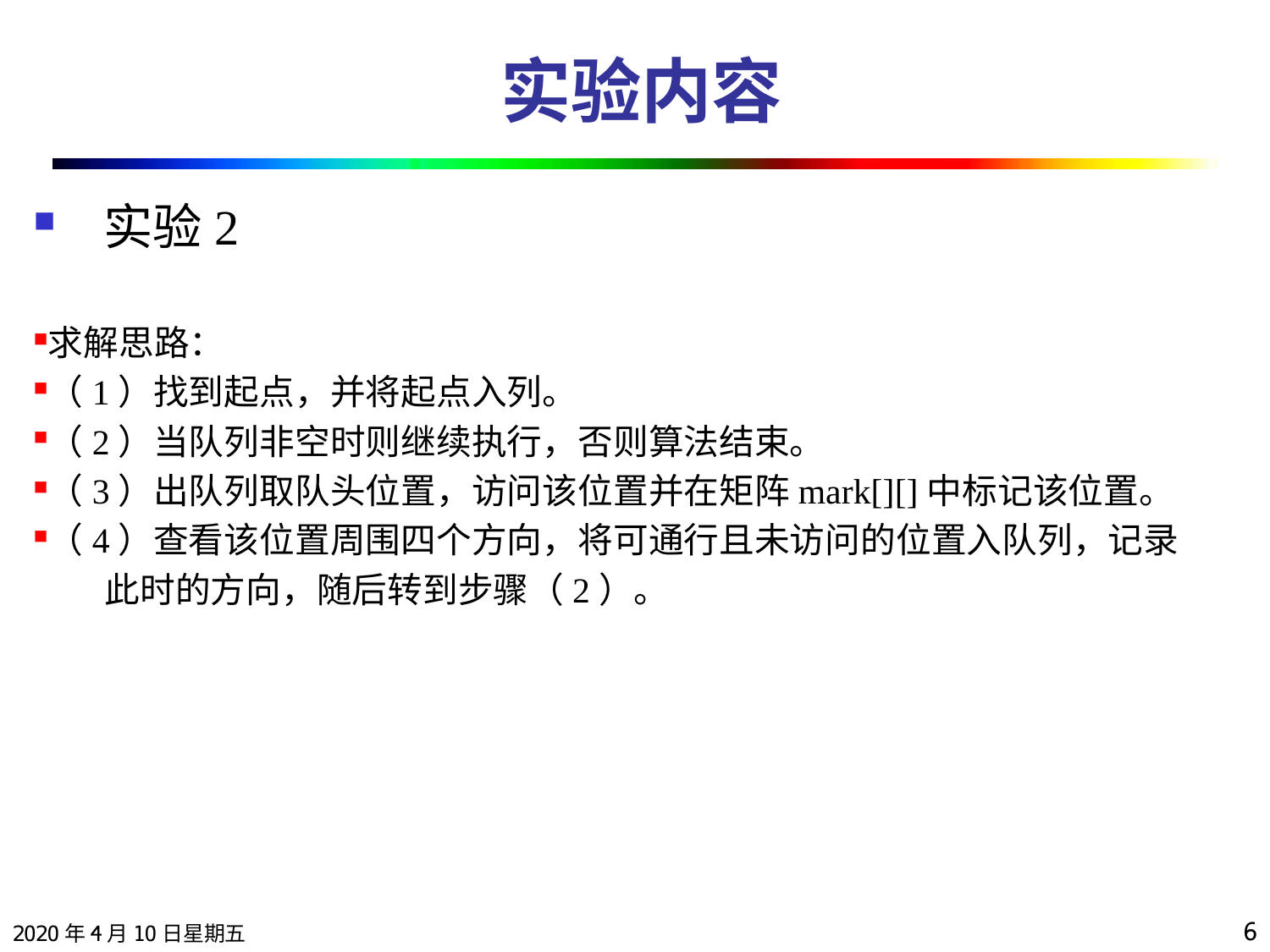

# 实验内容
 实验2

求解思路：
（1）找到起点，并将起点入列。
（2）当队列非空时则继续执行，否则算法结束。
（3）出队列取队头位置，访问该位置并在矩阵mark[][]中标记该位置。
（4）查看该位置周围四个方向，将可通行且未访问的位置入队列，记录
        此时的方向，随后转到步骤（2）。
2020年4月10日星期五
6